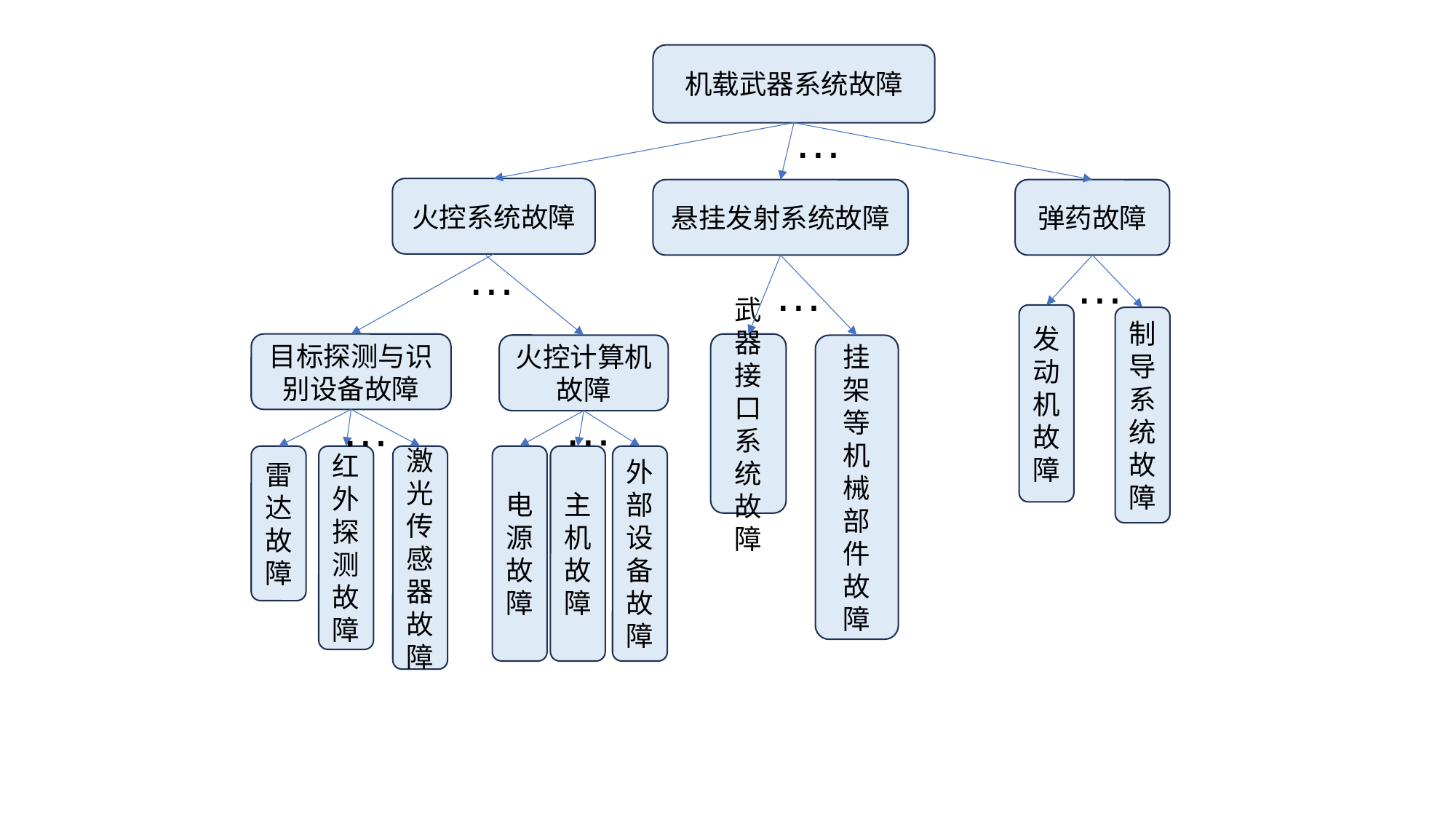

机载武器系统故障
…
火控系统故障
悬挂发射系统故障
弹药故障
…
…
…
目标探测与识别设备故障
挂架等机械部件故障
火控计算机故障
发动机故障
武器
接口系统故障
制导系统故障
…
…
雷达故障
红外探测故障
外部设备故障
电源故障
主机故障
激光传感器故障